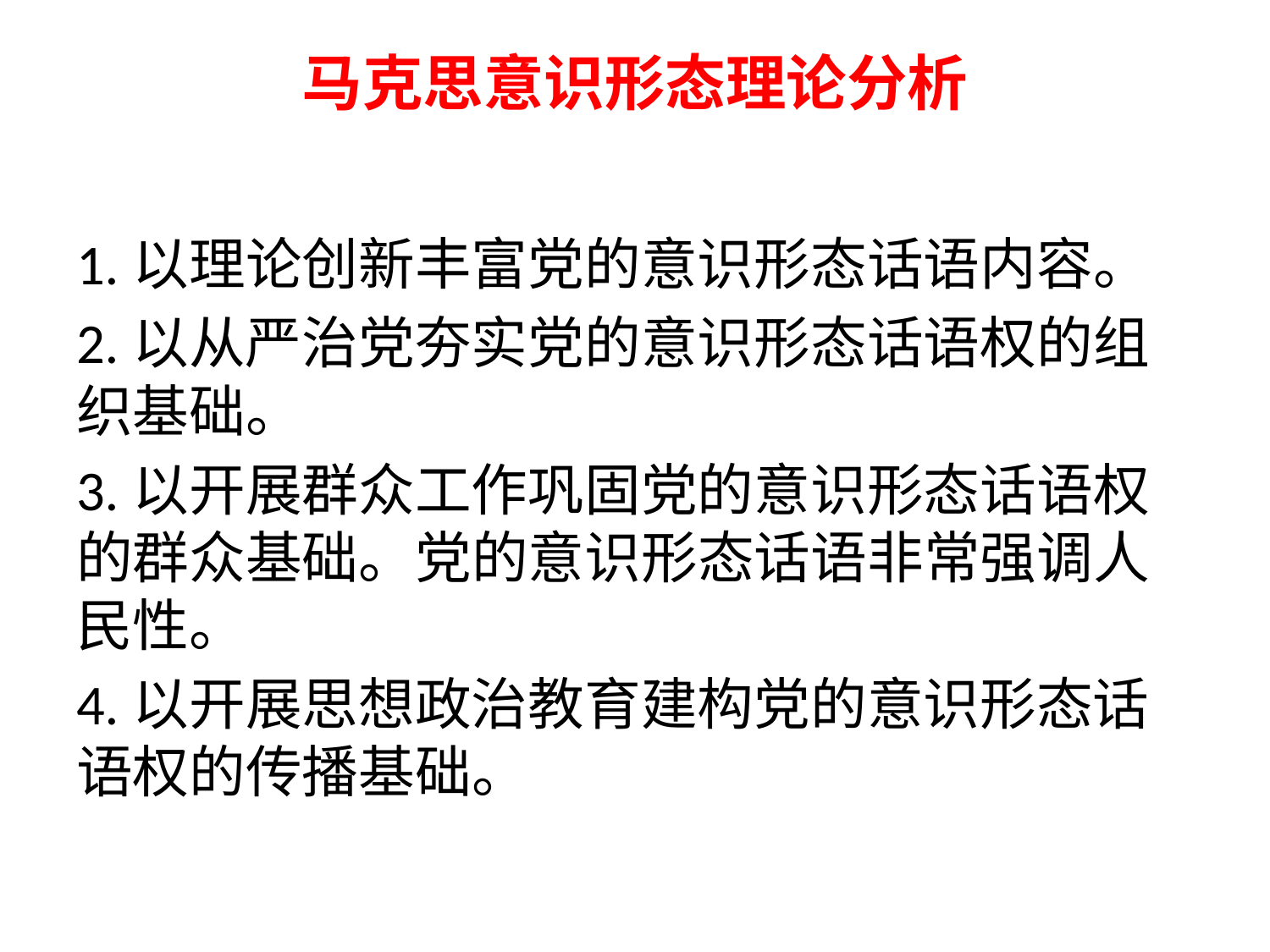

# 马克思意识形态理论分析
1.以理论创新丰富党的意识形态话语内容。
2.以从严治党夯实党的意识形态话语权的组织基础。
3.以开展群众工作巩固党的意识形态话语权的群众基础。党的意识形态话语非常强调人民性。
4.以开展思想政治教育建构党的意识形态话语权的传播基础。